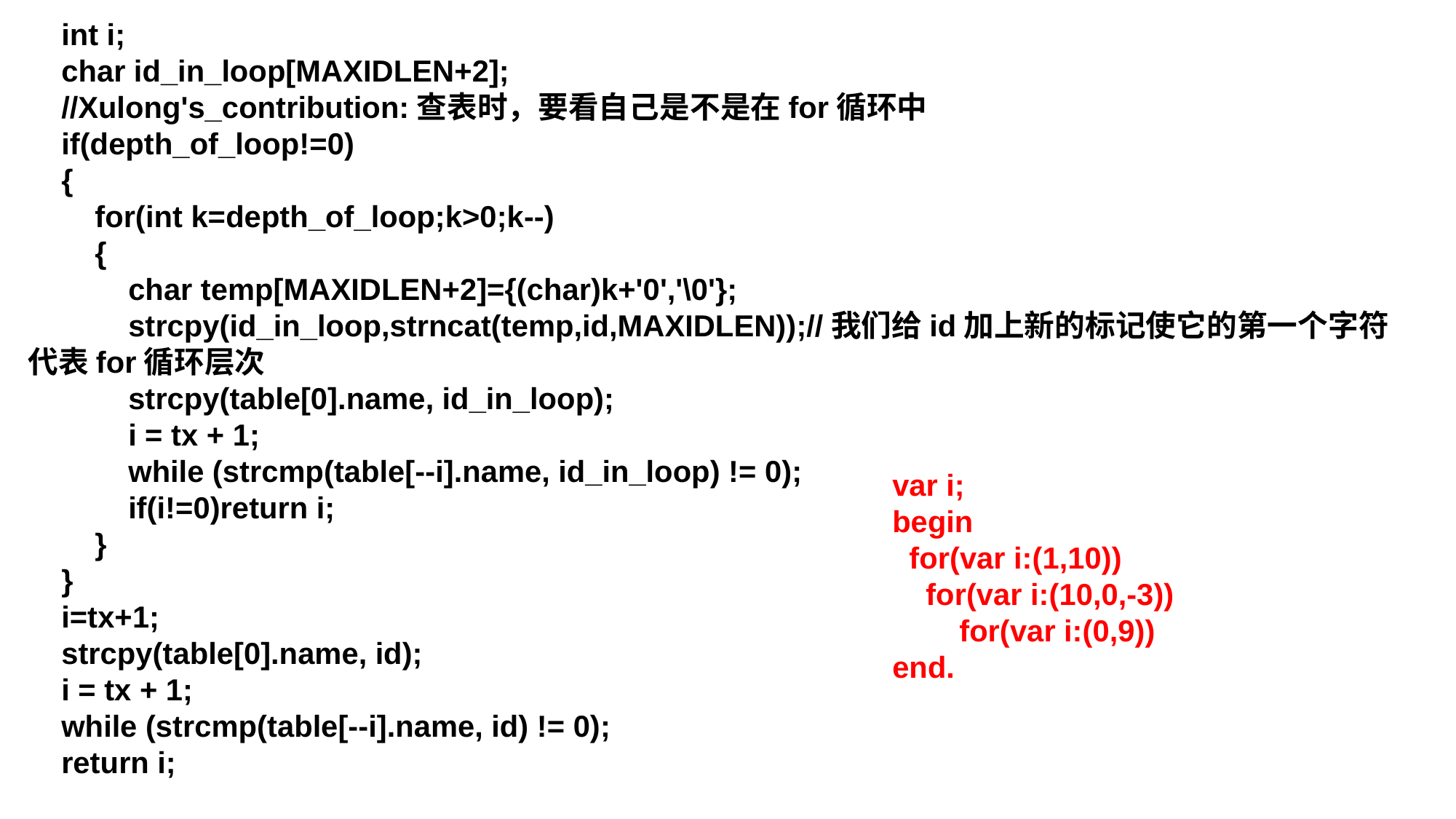

int i;
    char id_in_loop[MAXIDLEN+2];
    //Xulong's_contribution:查表时，要看自己是不是在for循环中
    if(depth_of_loop!=0)
    {
        for(int k=depth_of_loop;k>0;k--)
        {
            char temp[MAXIDLEN+2]={(char)k+'0','\0'};
            strcpy(id_in_loop,strncat(temp,id,MAXIDLEN));//我们给id加上新的标记使它的第一个字符代表for循环层次
            strcpy(table[0].name, id_in_loop);
            i = tx + 1;
            while (strcmp(table[--i].name, id_in_loop) != 0);
            if(i!=0)return i;
        }
    }
    i=tx+1;
    strcpy(table[0].name, id);
    i = tx + 1;
    while (strcmp(table[--i].name, id) != 0);
    return i;

var i;
begin
  for(var i:(1,10))
    for(var i:(10,0,-3))
        for(var i:(0,9))
end.